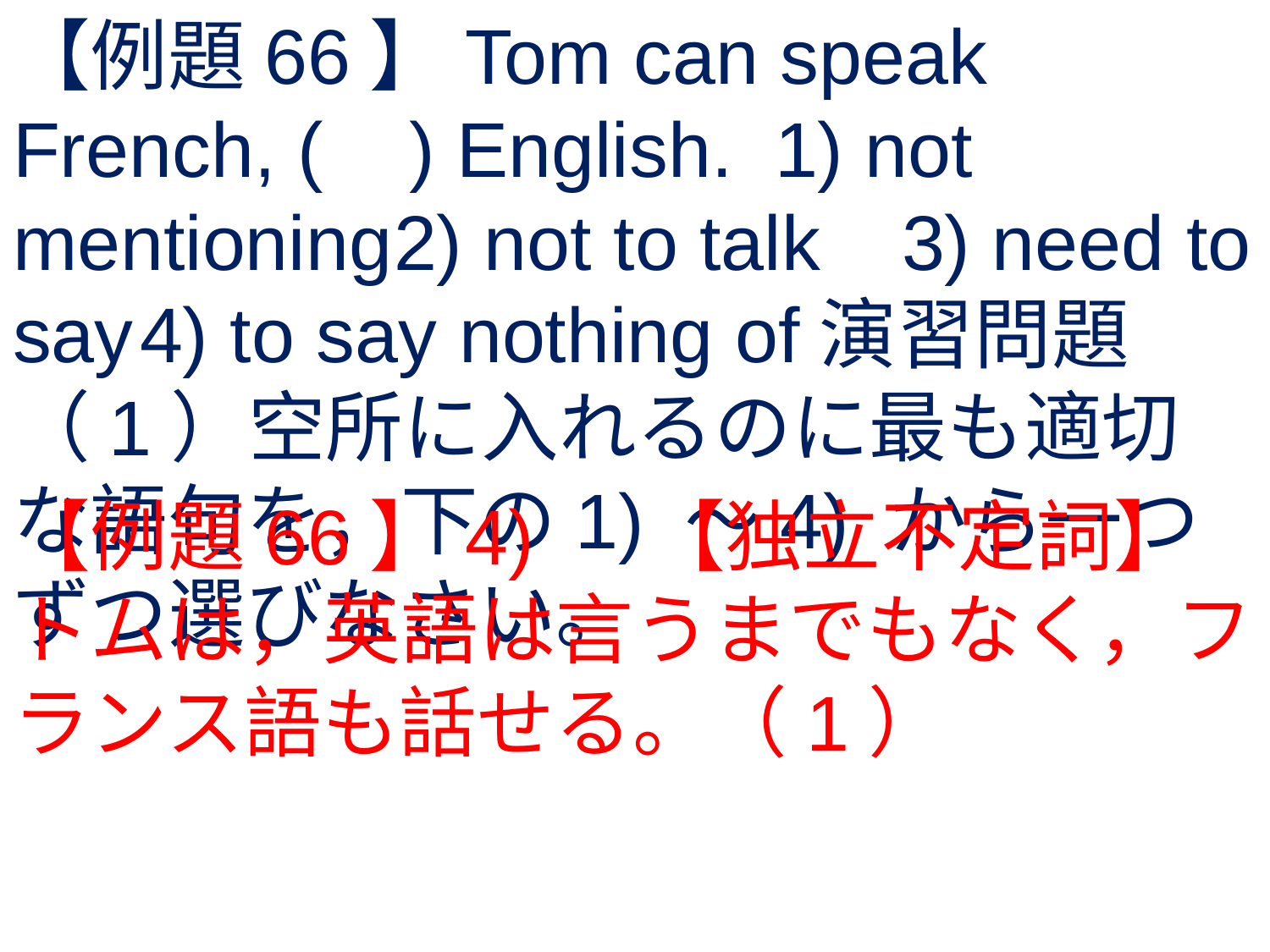

# 【例題66】Tom can speak French, (    ) English.	1) not mentioning	2) not to talk	3) need to say	4) to say nothing of演習問題（1）空所に入れるのに最も適切な語句を，下の1) 〜4) から一つずつ選びなさい。
【例題66】4) 	【独立不定詞】トムは，英語は言うまでもなく，フランス語も話せる。（1）